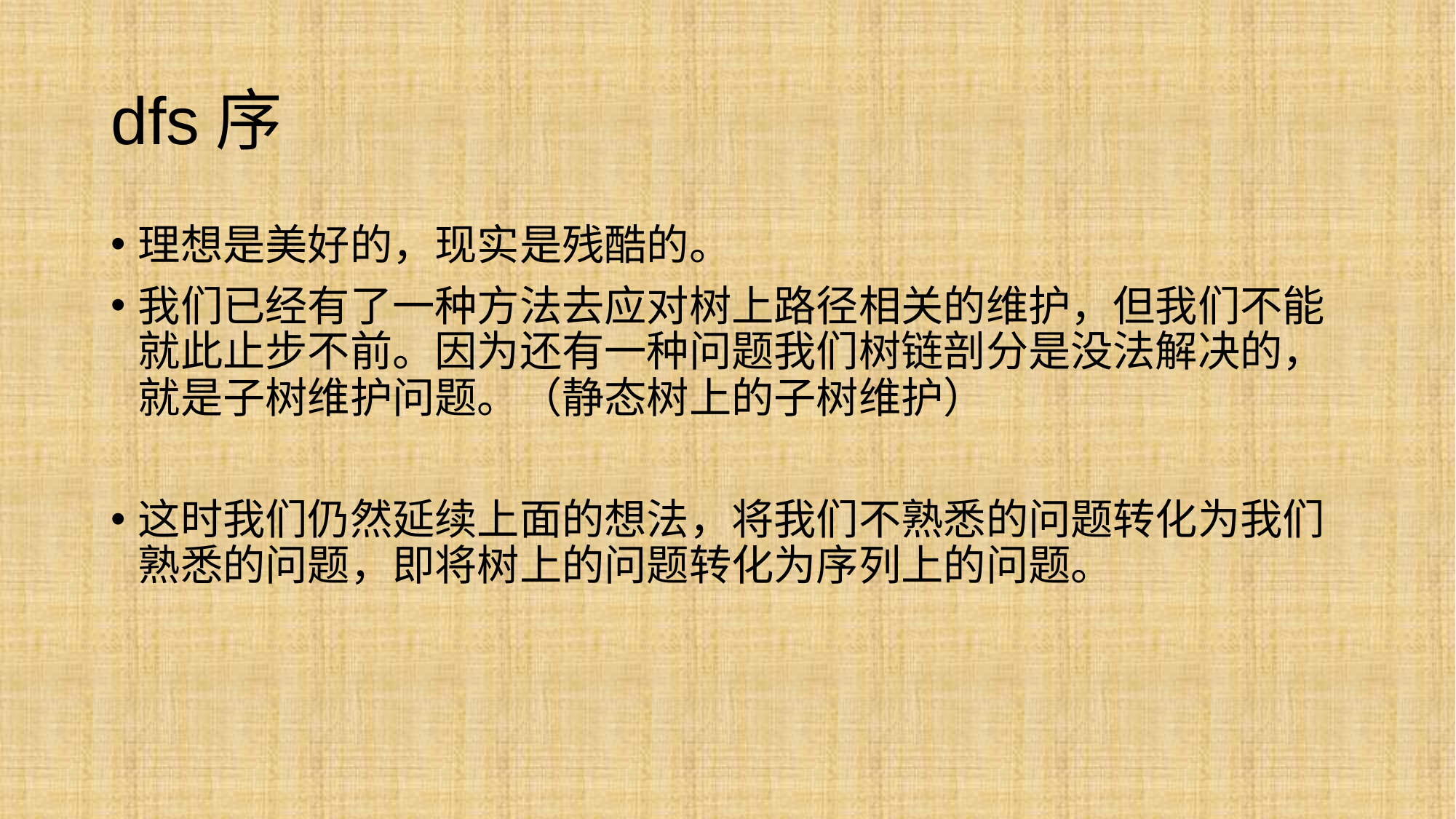

# dfs序
理想是美好的，现实是残酷的。
我们已经有了一种方法去应对树上路径相关的维护，但我们不能就此止步不前。因为还有一种问题我们树链剖分是没法解决的，就是子树维护问题。（静态树上的子树维护）

这时我们仍然延续上面的想法，将我们不熟悉的问题转化为我们熟悉的问题，即将树上的问题转化为序列上的问题。